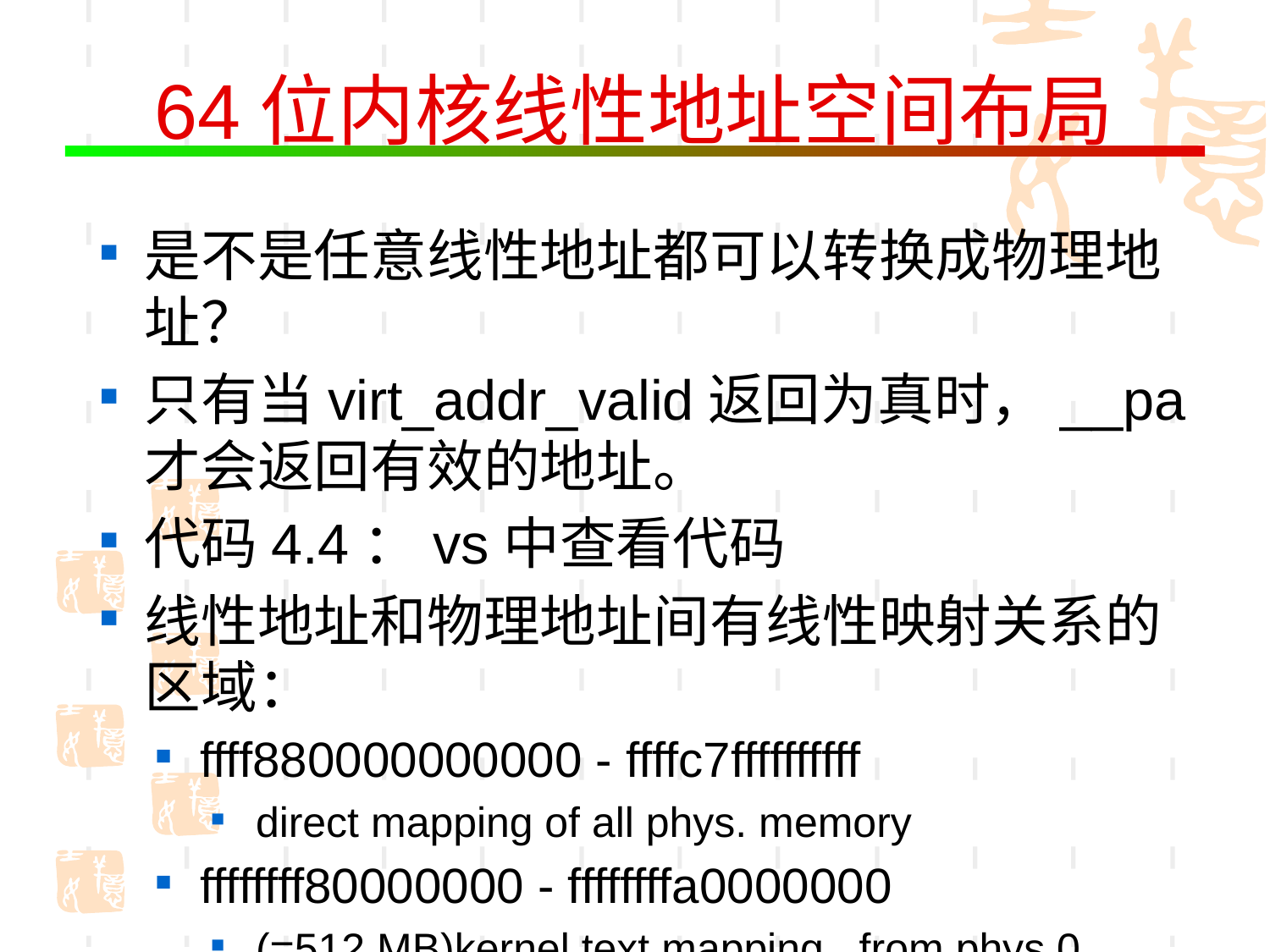

# 64位内核线性地址空间布局
是不是任意线性地址都可以转换成物理地址？
只有当virt_addr_valid返回为真时，__pa才会返回有效的地址。
代码4.4：vs中查看代码
线性地址和物理地址间有线性映射关系的区域：
ffff880000000000 - ffffc7ffffffffff
direct mapping of all phys. memory
ffffffff80000000 - ffffffffa0000000
(=512 MB)kernel text mapping , from phys 0